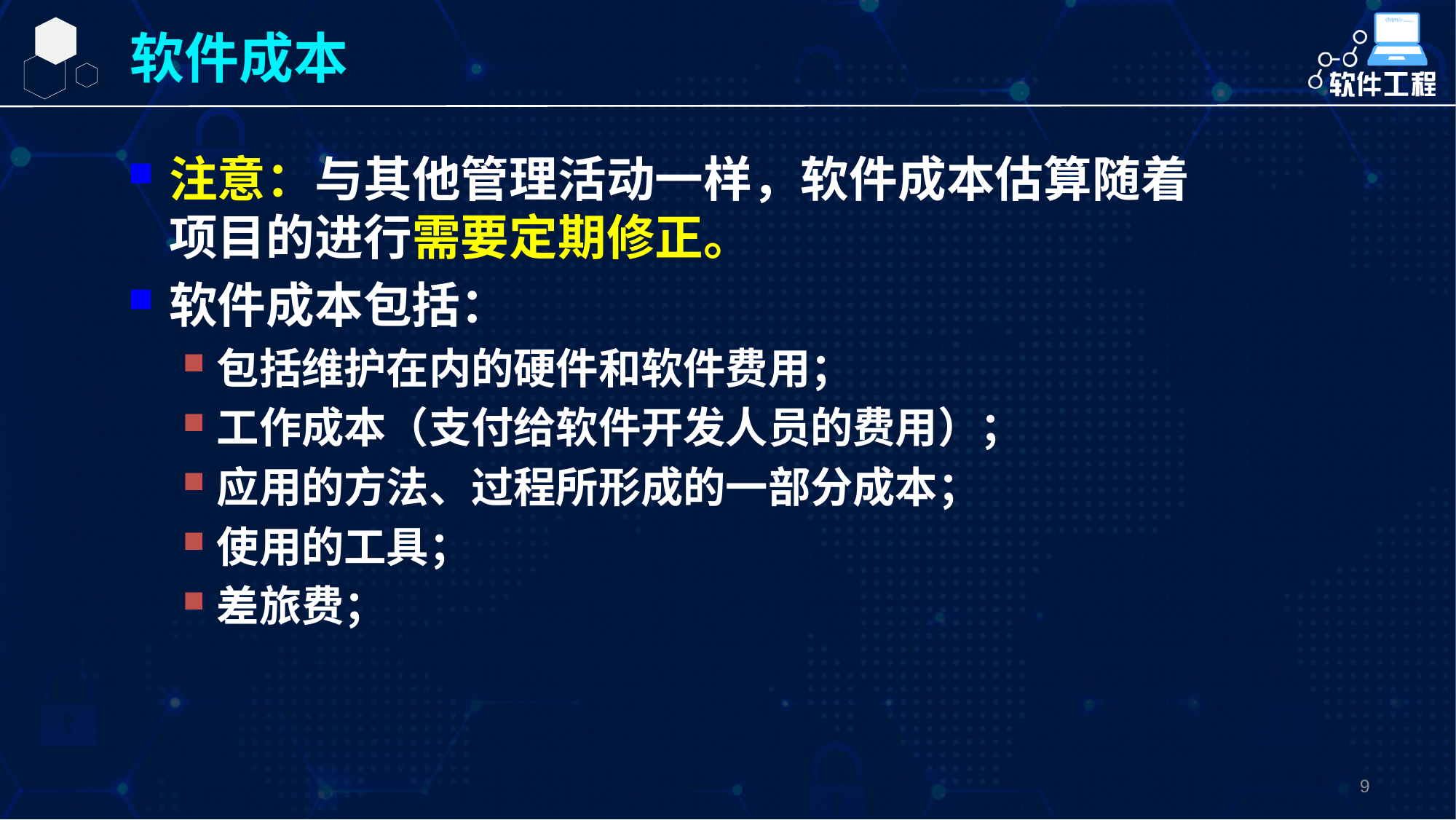

9
软件成本
注意：与其他管理活动一样，软件成本估算随着项目的进行需要定期修正。
软件成本包括：
包括维护在内的硬件和软件费用；
工作成本（支付给软件开发人员的费用）；
应用的方法、过程所形成的一部分成本；
使用的工具；
差旅费；